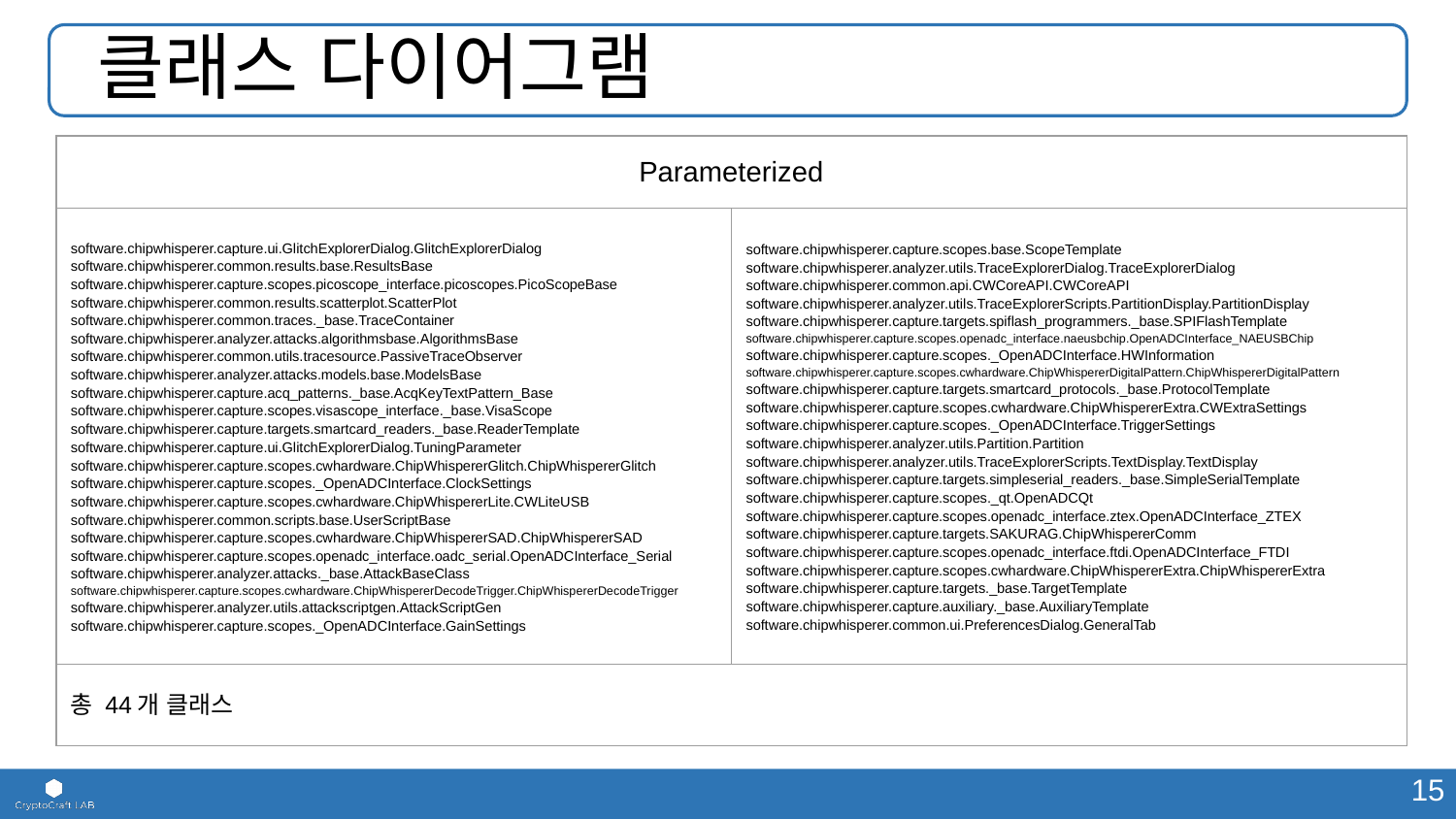

# 클래스 다이어그램
| Parameterized |  |
| --- | --- |
| software.chipwhisperer.capture.ui.GlitchExplorerDialog.GlitchExplorerDialog software.chipwhisperer.common.results.base.ResultsBase software.chipwhisperer.capture.scopes.picoscope\_interface.picoscopes.PicoScopeBase software.chipwhisperer.common.results.scatterplot.ScatterPlot software.chipwhisperer.common.traces.\_base.TraceContainer software.chipwhisperer.analyzer.attacks.algorithmsbase.AlgorithmsBase software.chipwhisperer.common.utils.tracesource.PassiveTraceObserver software.chipwhisperer.analyzer.attacks.models.base.ModelsBase software.chipwhisperer.capture.acq\_patterns.\_base.AcqKeyTextPattern\_Base software.chipwhisperer.capture.scopes.visascope\_interface.\_base.VisaScope software.chipwhisperer.capture.targets.smartcard\_readers.\_base.ReaderTemplate software.chipwhisperer.capture.ui.GlitchExplorerDialog.TuningParameter software.chipwhisperer.capture.scopes.cwhardware.ChipWhispererGlitch.ChipWhispererGlitch software.chipwhisperer.capture.scopes.\_OpenADCInterface.ClockSettings software.chipwhisperer.capture.scopes.cwhardware.ChipWhispererLite.CWLiteUSB software.chipwhisperer.common.scripts.base.UserScriptBase software.chipwhisperer.capture.scopes.cwhardware.ChipWhispererSAD.ChipWhispererSAD software.chipwhisperer.capture.scopes.openadc\_interface.oadc\_serial.OpenADCInterface\_Serial software.chipwhisperer.analyzer.attacks.\_base.AttackBaseClass software.chipwhisperer.capture.scopes.cwhardware.ChipWhispererDecodeTrigger.ChipWhispererDecodeTrigger software.chipwhisperer.analyzer.utils.attackscriptgen.AttackScriptGen software.chipwhisperer.capture.scopes.\_OpenADCInterface.GainSettings | software.chipwhisperer.capture.scopes.base.ScopeTemplate software.chipwhisperer.analyzer.utils.TraceExplorerDialog.TraceExplorerDialog software.chipwhisperer.common.api.CWCoreAPI.CWCoreAPI software.chipwhisperer.analyzer.utils.TraceExplorerScripts.PartitionDisplay.PartitionDisplay software.chipwhisperer.capture.targets.spiflash\_programmers.\_base.SPIFlashTemplate software.chipwhisperer.capture.scopes.openadc\_interface.naeusbchip.OpenADCInterface\_NAEUSBChip software.chipwhisperer.capture.scopes.\_OpenADCInterface.HWInformation software.chipwhisperer.capture.scopes.cwhardware.ChipWhispererDigitalPattern.ChipWhispererDigitalPattern software.chipwhisperer.capture.targets.smartcard\_protocols.\_base.ProtocolTemplate software.chipwhisperer.capture.scopes.cwhardware.ChipWhispererExtra.CWExtraSettings software.chipwhisperer.capture.scopes.\_OpenADCInterface.TriggerSettings software.chipwhisperer.analyzer.utils.Partition.Partition software.chipwhisperer.analyzer.utils.TraceExplorerScripts.TextDisplay.TextDisplay software.chipwhisperer.capture.targets.simpleserial\_readers.\_base.SimpleSerialTemplate software.chipwhisperer.capture.scopes.\_qt.OpenADCQt software.chipwhisperer.capture.scopes.openadc\_interface.ztex.OpenADCInterface\_ZTEX software.chipwhisperer.capture.targets.SAKURAG.ChipWhispererComm software.chipwhisperer.capture.scopes.openadc\_interface.ftdi.OpenADCInterface\_FTDI software.chipwhisperer.capture.scopes.cwhardware.ChipWhispererExtra.ChipWhispererExtra software.chipwhisperer.capture.targets.\_base.TargetTemplate software.chipwhisperer.capture.auxiliary.\_base.AuxiliaryTemplate software.chipwhisperer.common.ui.PreferencesDialog.GeneralTab |
| 총 44개 클래스 |  |